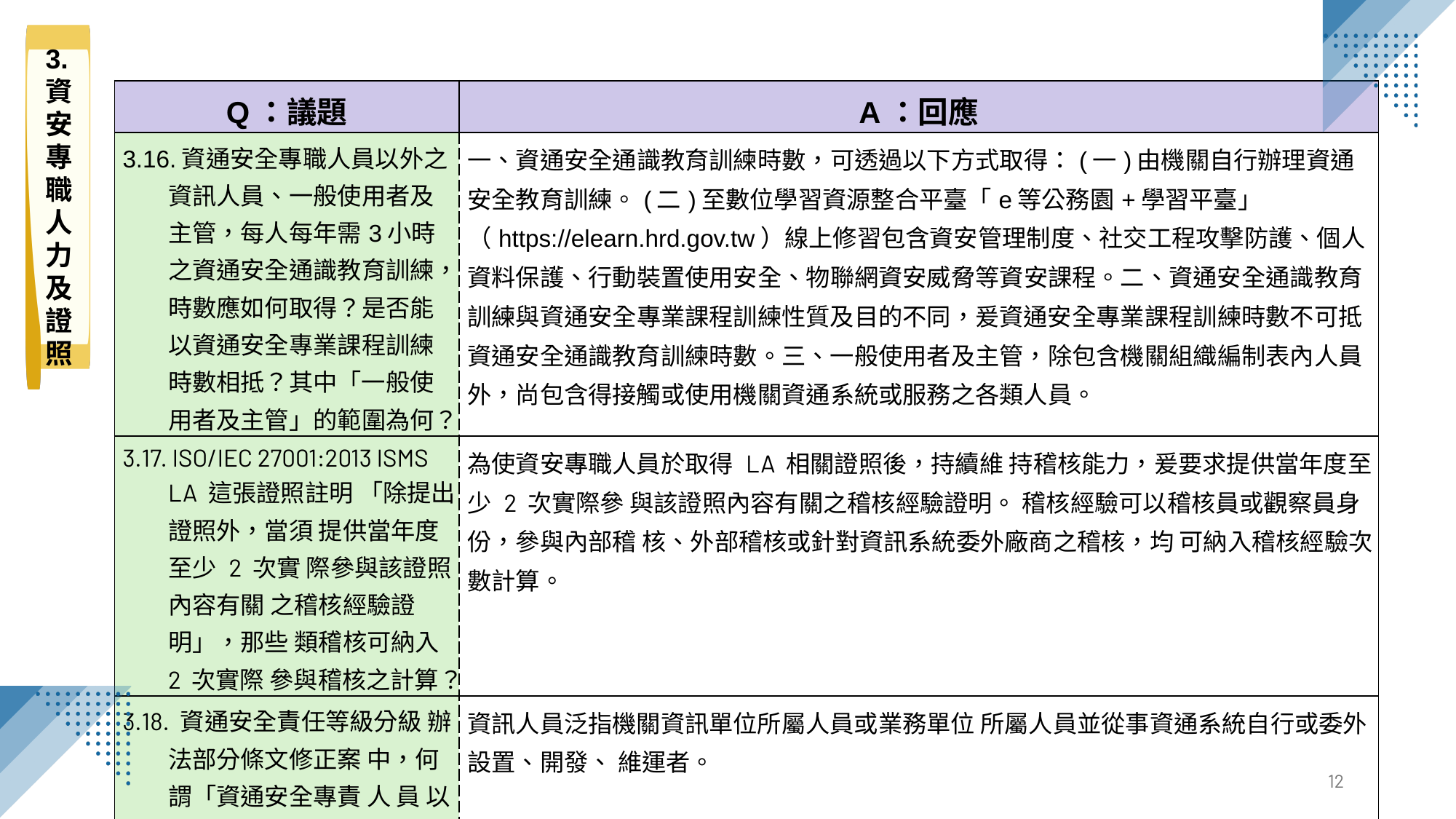

3.資安專職人力及證照

| Q：議題 | A：回應 |
| --- | --- |
| 3.16.資通安全專職人員以外之資訊人員、一般使用者及主管，每人每年需3小時之資通安全通識教育訓練，時數應如何取得？是否能以資通安全專業課程訓練時數相抵？其中「一般使用者及主管」的範圍為何？ | 一、資通安全通識教育訓練時數，可透過以下方式取得：(一)由機關自行辦理資通安全教育訓練。(二)至數位學習資源整合平臺「e等公務園+學習平臺」（https://elearn.hrd.gov.tw）線上修習包含資安管理制度、社交工程攻擊防護、個人資料保護、行動裝置使用安全、物聯網資安威脅等資安課程。二、資通安全通識教育訓練與資通安全專業課程訓練性質及目的不同，爰資通安全專業課程訓練時數不可抵資通安全通識教育訓練時數。三、一般使用者及主管，除包含機關組織編制表內人員外，尚包含得接觸或使用機關資通系統或服務之各類人員。 |
| 3.17. ISO/IEC 27001:2013 ISMS LA 這張證照註明 「除提出證照外，當須 提供當年度至少 2 次實 際參與該證照內容有關 之稽核經驗證明」，那些 類稽核可納入 2 次實際 參與稽核之計算？ | 為使資安專職人員於取得 LA 相關證照後，持續維 持稽核能力，爰要求提供當年度至少 2 次實際參 與該證照內容有關之稽核經驗證明。 稽核經驗可以稽核員或觀察員身份，參與內部稽 核、外部稽核或針對資訊系統委外廠商之稽核，均 可納入稽核經驗次數計算。 |
| 3.18. 資通安全責任等級分級 辦法部分條文修正案 中，何謂「資通安全專責 人 員 以 外 之 資 訊 人 員」？ | 資訊人員泛指機關資訊單位所屬人員或業務單位 所屬人員並從事資通系統自行或委外設置、開發、 維運者。 |

12